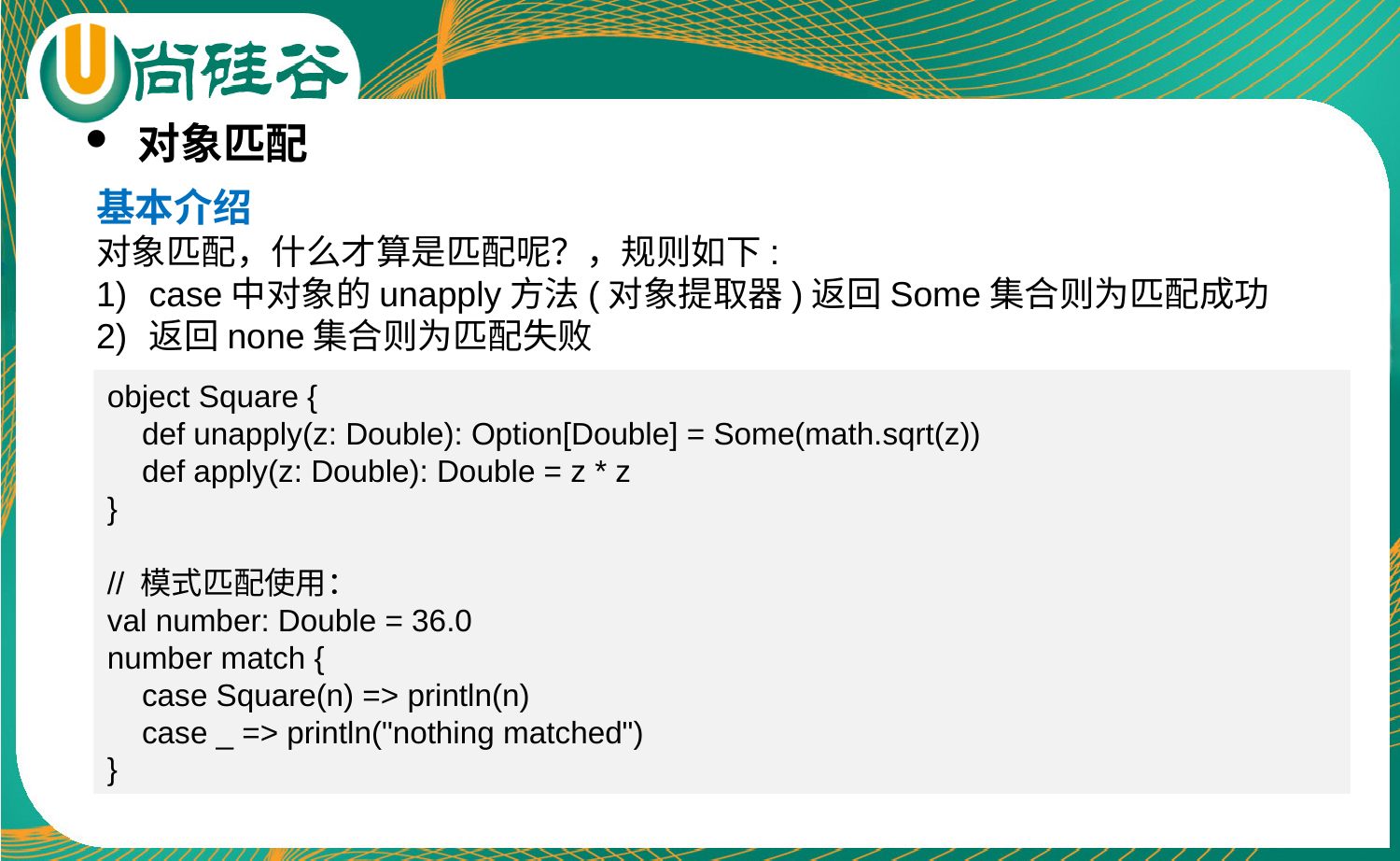

对象匹配
基本介绍
对象匹配，什么才算是匹配呢？，规则如下:
case中对象的unapply方法(对象提取器)返回Some集合则为匹配成功
返回none集合则为匹配失败

object Square {
    def unapply(z: Double): Option[Double] = Some(math.sqrt(z))
    def apply(z: Double): Double = z * z
}

// 模式匹配使用：
val number: Double = 36.0
number match {
    case Square(n) => println(n)
    case _ => println("nothing matched")
}